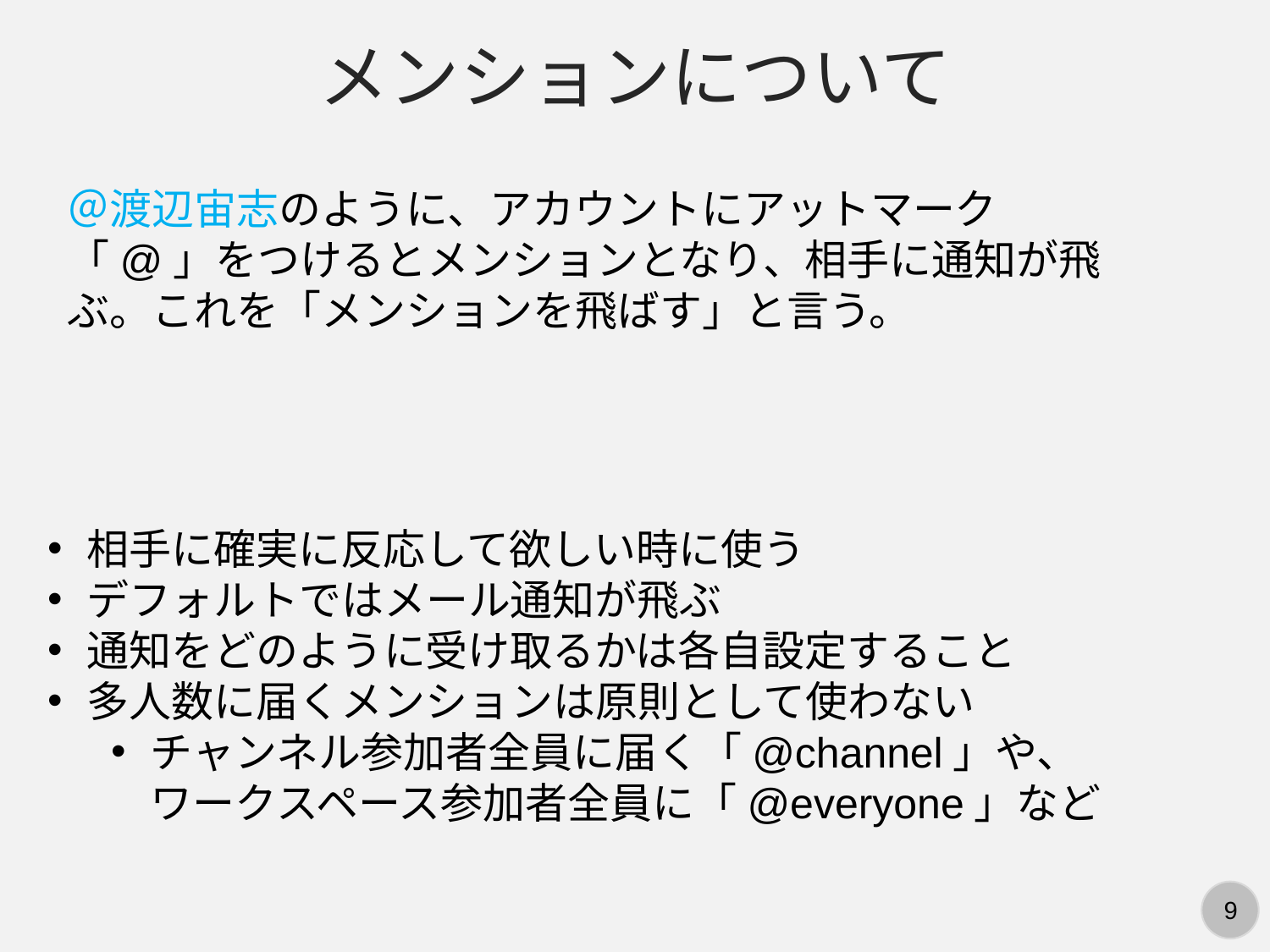

メンションについて
＠渡辺宙志のように、アカウントにアットマーク「@」をつけるとメンションとなり、相手に通知が飛ぶ。これを「メンションを飛ばす」と言う。
相手に確実に反応して欲しい時に使う
デフォルトではメール通知が飛ぶ
通知をどのように受け取るかは各自設定すること
多人数に届くメンションは原則として使わない
チャンネル参加者全員に届く「@channel」や、ワークスペース参加者全員に「@everyone」など